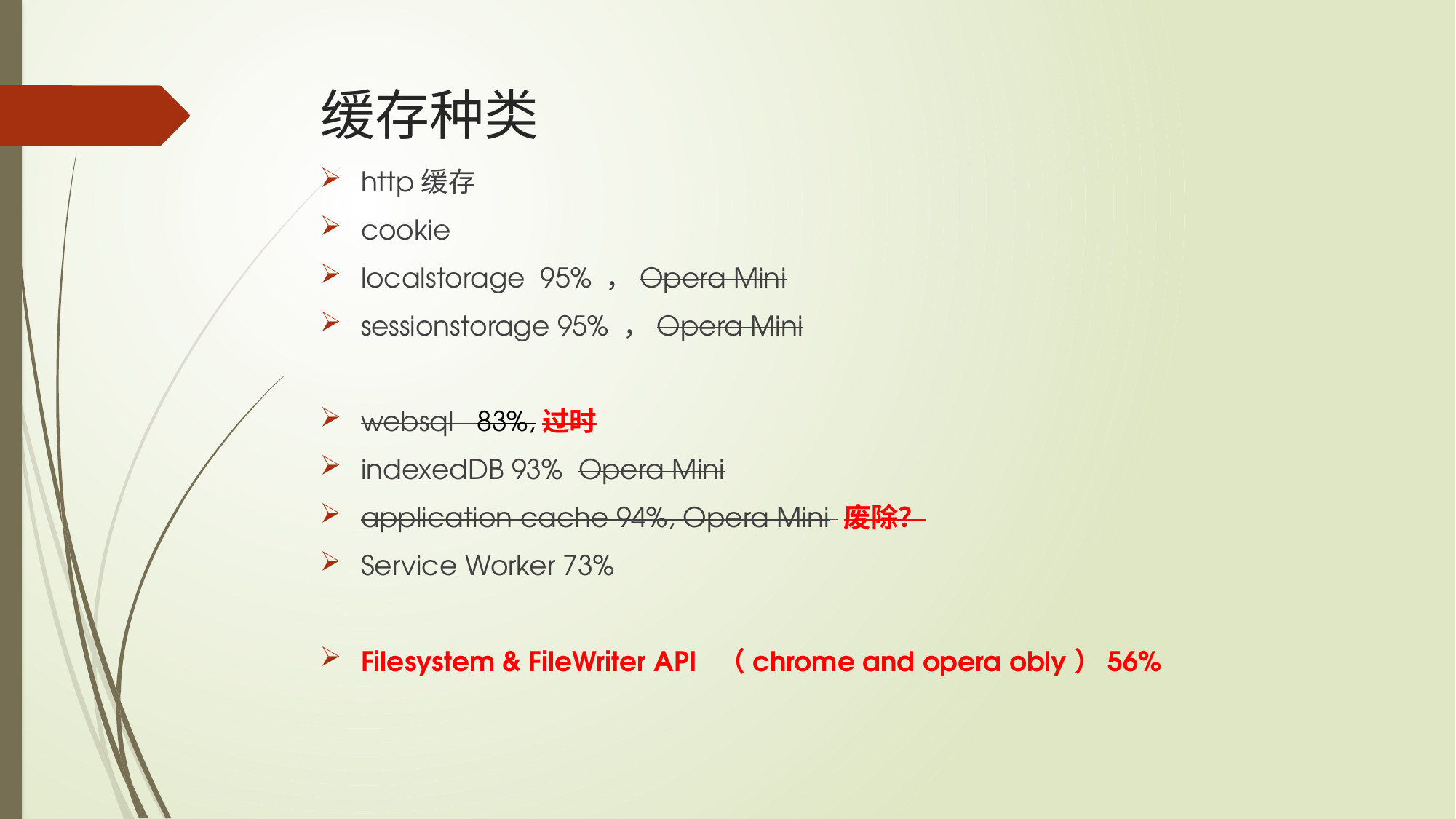

# 缓存种类
http缓存
cookie
localstorage  95% ，Opera Mini
sessionstorage 95% ，Opera Mini

websql   83%,过时
indexedDB 93%  Opera Mini
application cache 94%, Opera Mini 废除？
Service Worker 73%

Filesystem & FileWriter API  （chrome and opera obly）56%